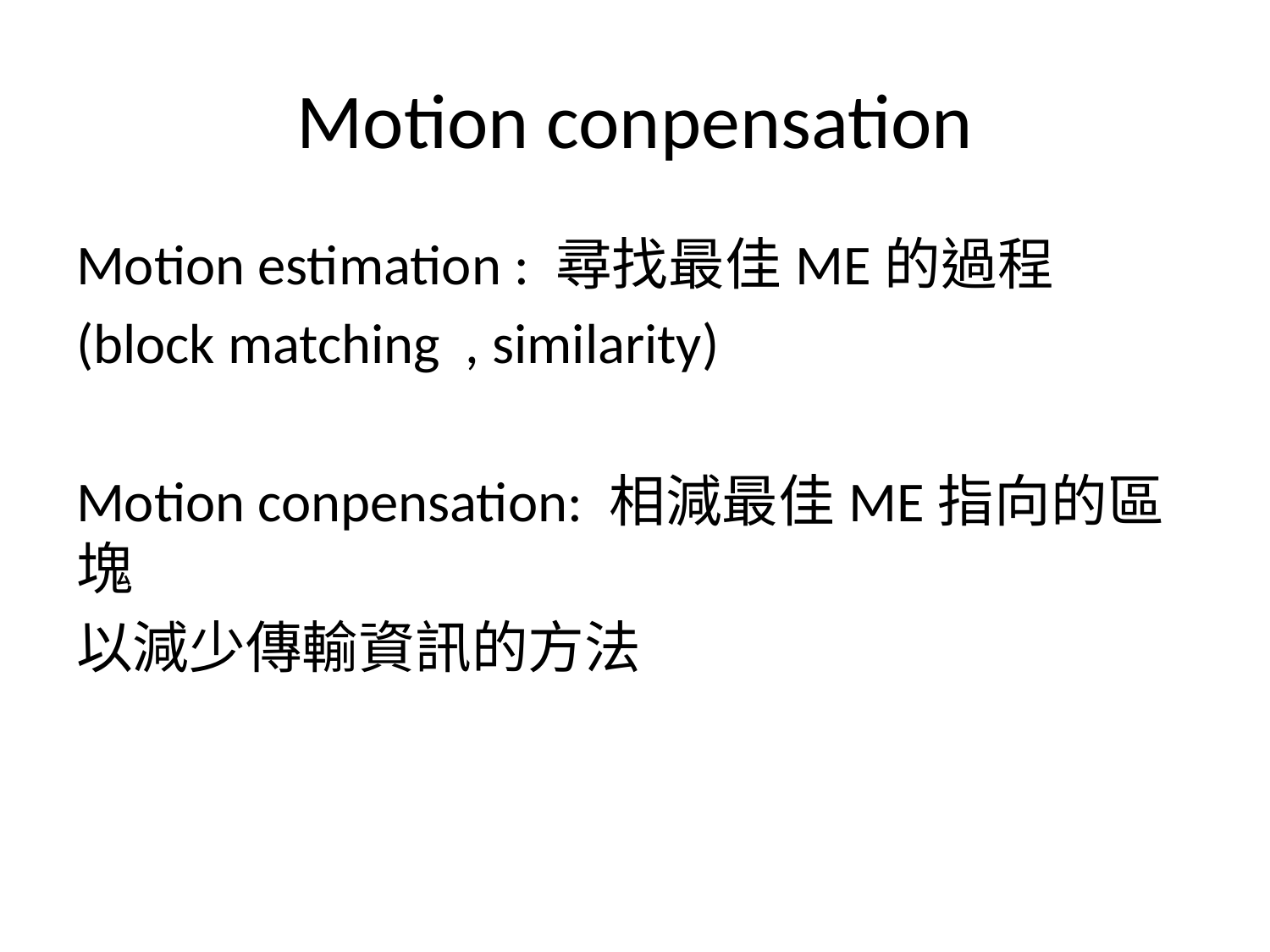

# Motion conpensation
Motion estimation : 尋找最佳ME的過程
(block matching  , similarity)

Motion conpensation: 相減最佳ME指向的區塊
以減少傳輸資訊的方法